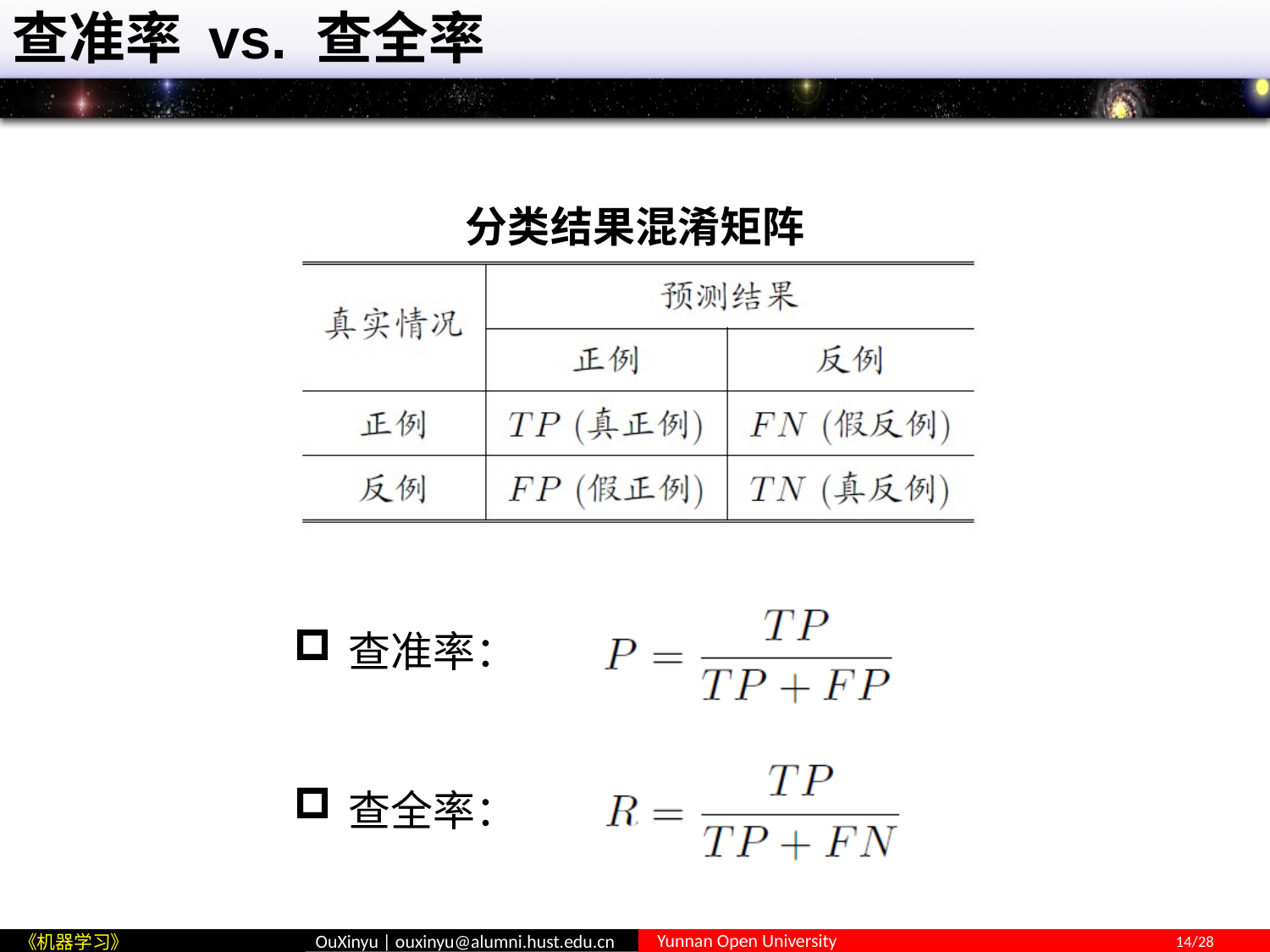

# 查准率 vs. 查全率
分类结果混淆矩阵

查准率：

查全率：